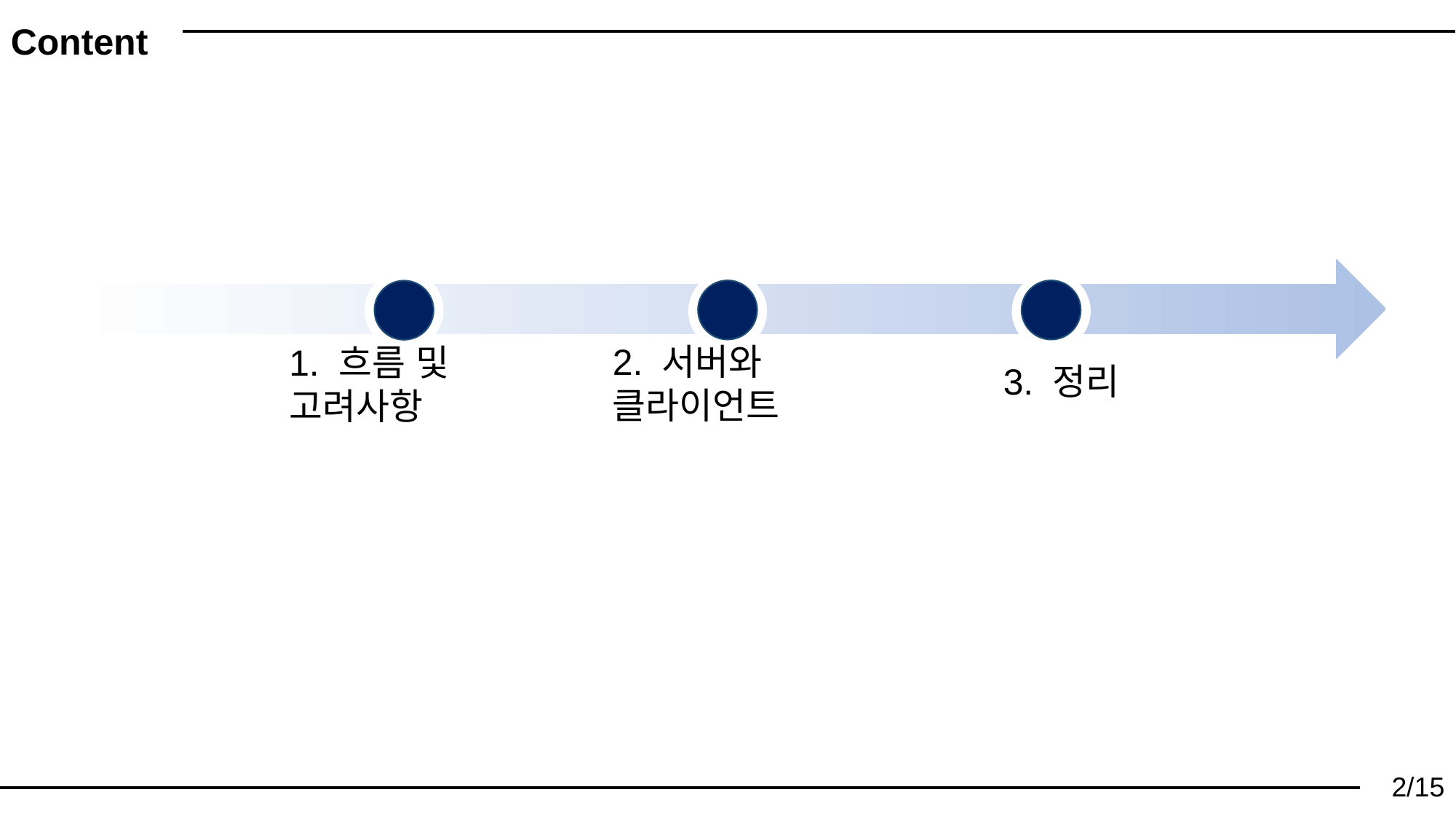

Content

3. 정리
2. 서버와 클라이언트
1. 흐름 및 고려사항
2/15